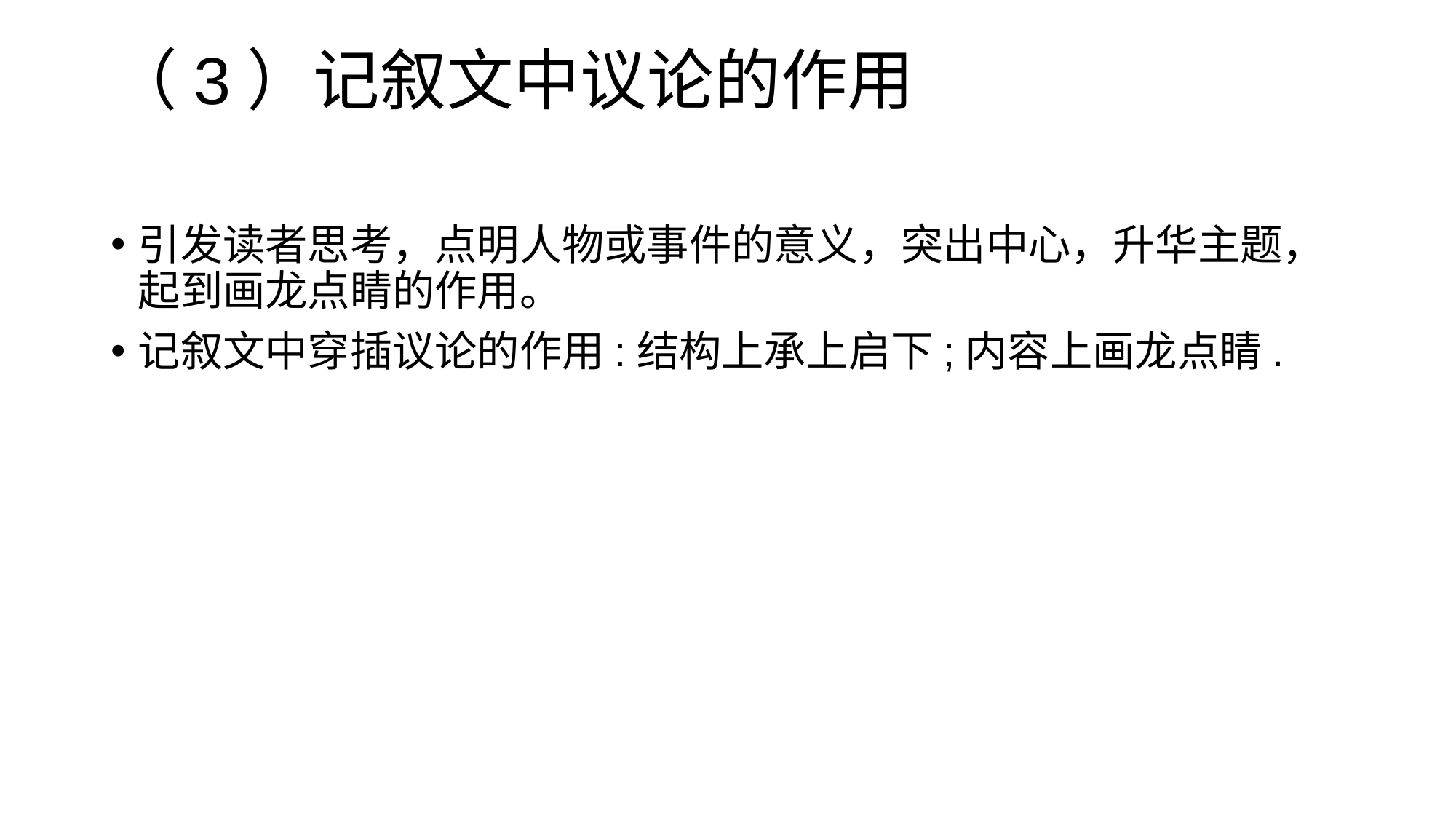

# （3）记叙文中议论的作用
引发读者思考，点明人物或事件的意义，突出中心，升华主题，起到画龙点睛的作用。
记叙文中穿插议论的作用:结构上承上启下;内容上画龙点睛.